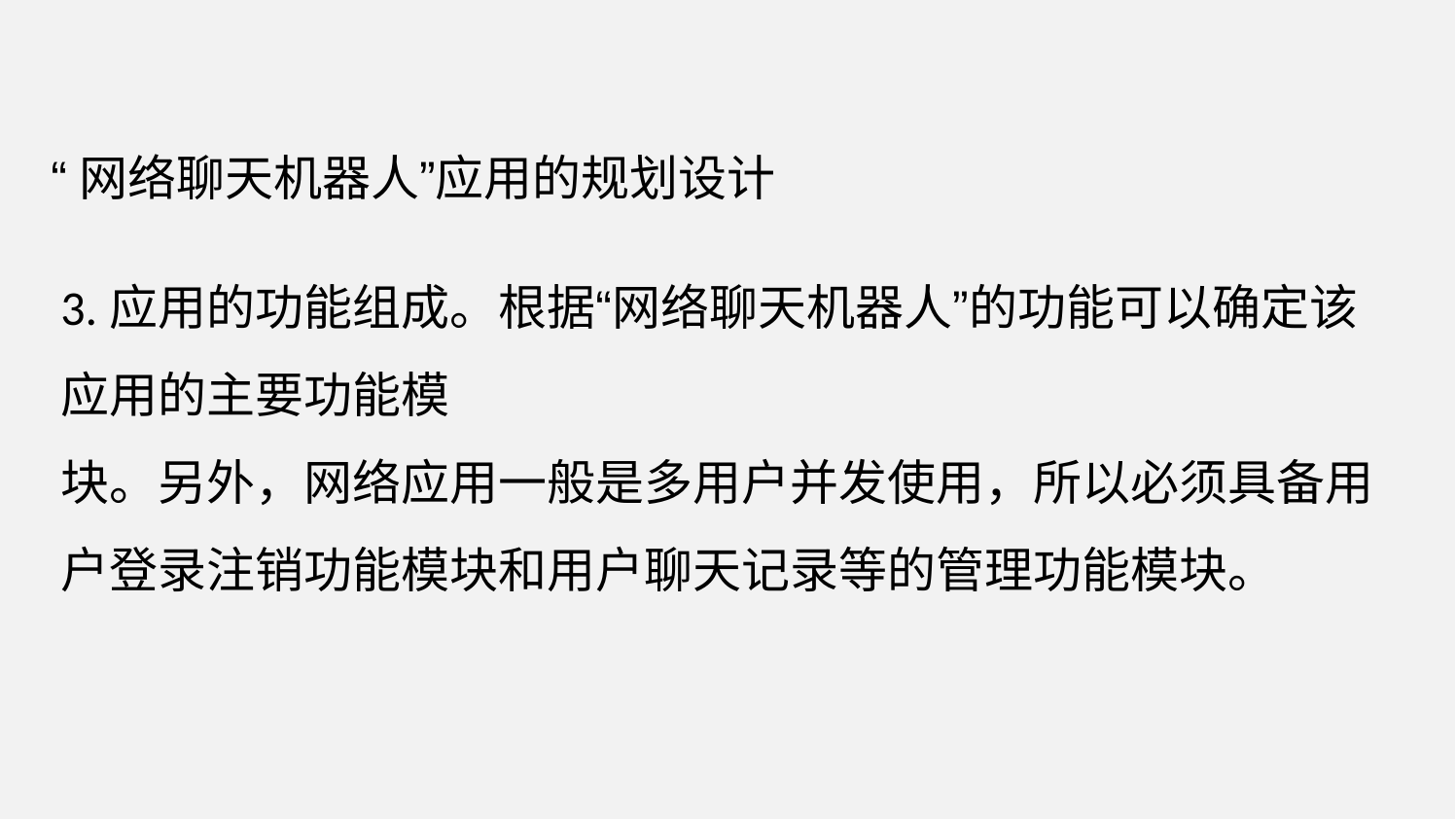

“网络聊天机器人”应用的规划设计
3.应用的功能组成。根据“网络聊天机器人”的功能可以确定该应用的主要功能模
块。另外，网络应用一般是多用户并发使用，所以必须具备用户登录注销功能模块和用户聊天记录等的管理功能模块。